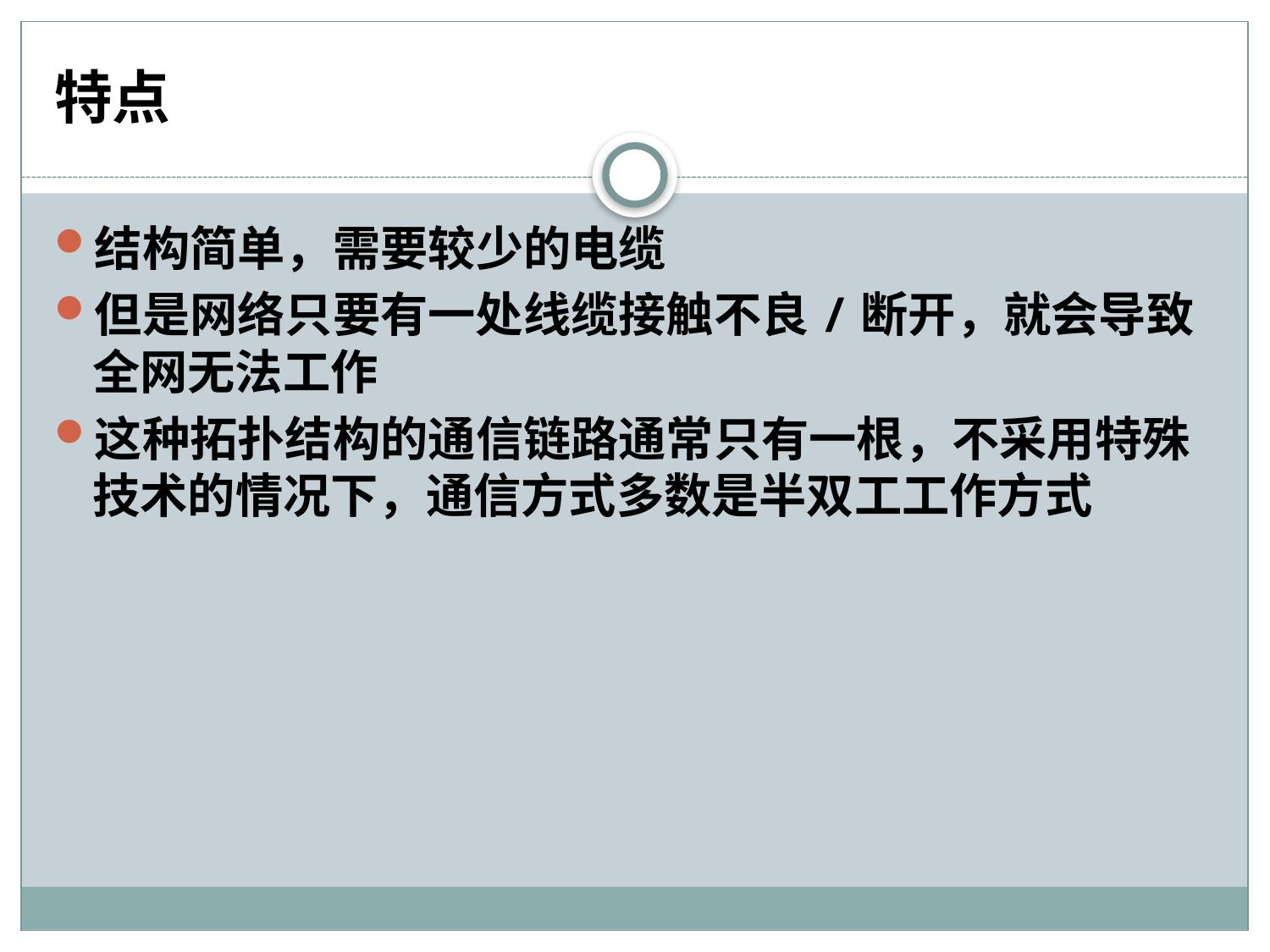

# 特点
结构简单，需要较少的电缆
但是网络只要有一处线缆接触不良/断开，就会导致全网无法工作
这种拓扑结构的通信链路通常只有一根，不采用特殊技术的情况下，通信方式多数是半双工工作方式